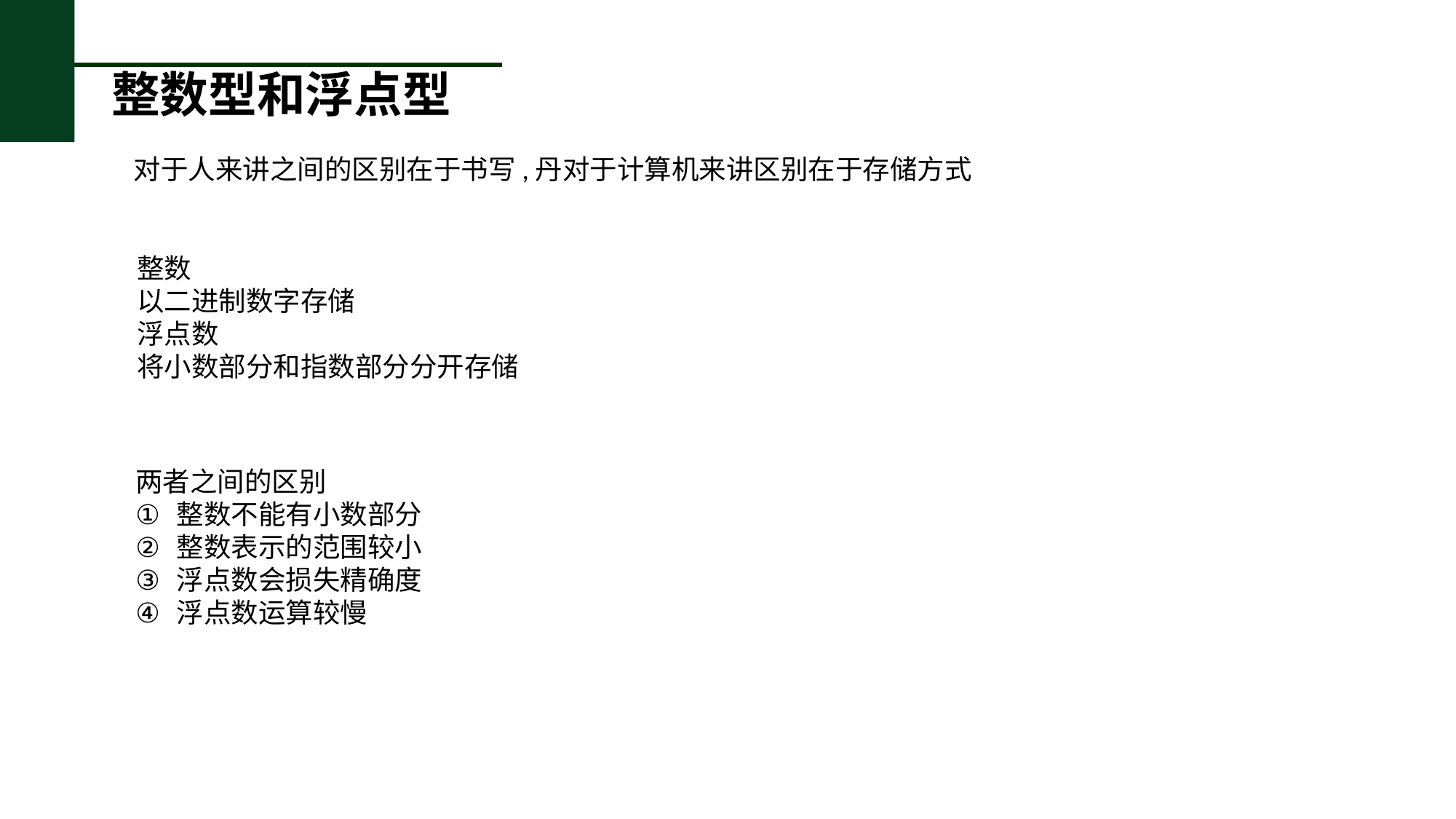

# 整数型和浮点型
对于人来讲之间的区别在于书写,丹对于计算机来讲区别在于存储方式
整数
以二进制数字存储
浮点数
将小数部分和指数部分分开存储
两者之间的区别
整数不能有小数部分
整数表示的范围较小
浮点数会损失精确度
浮点数运算较慢